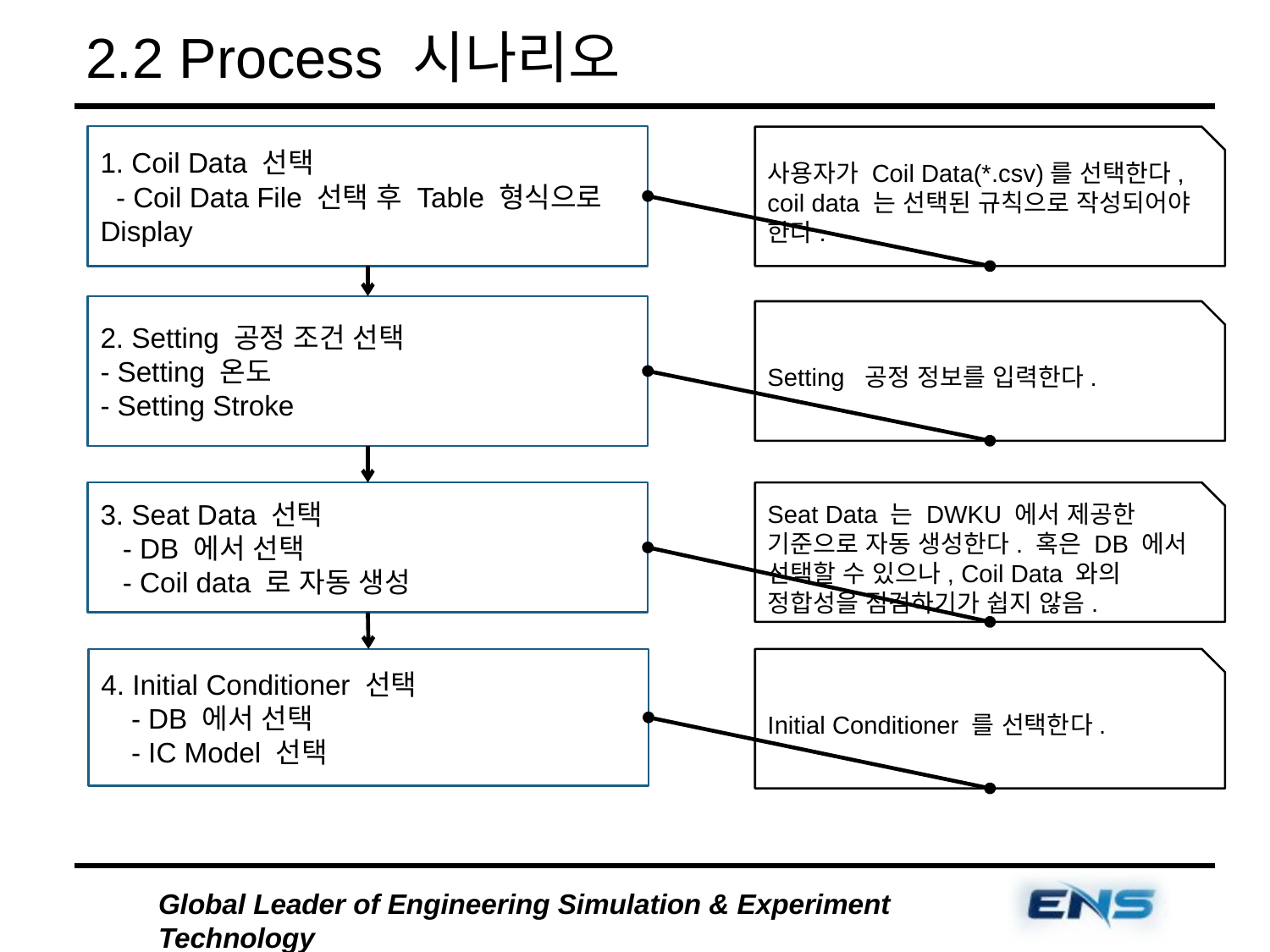

# 2.2 Process 시나리오
1. Coil Data 선택
  - Coil Data File 선택 후 Table 형식으로 Display
사용자가 Coil Data(*.csv)를 선택한다, coil data 는 선택된 규칙으로 작성되어야 한다.
2. Setting 공정 조건 선택
- Setting 온도
- Setting Stroke
Setting  공정 정보를 입력한다.
3. Seat Data 선택
  - DB 에서 선택
  - Coil data 로 자동 생성
Seat Data 는 DWKU 에서 제공한 기준으로 자동 생성한다. 혹은 DB 에서 선택할 수 있으나, Coil Data 와의 정합성을 점검하기가 쉽지 않음.
4. Initial Conditioner 선택
   - DB 에서 선택
   - IC Model 선택
Initial Conditioner 를 선택한다.